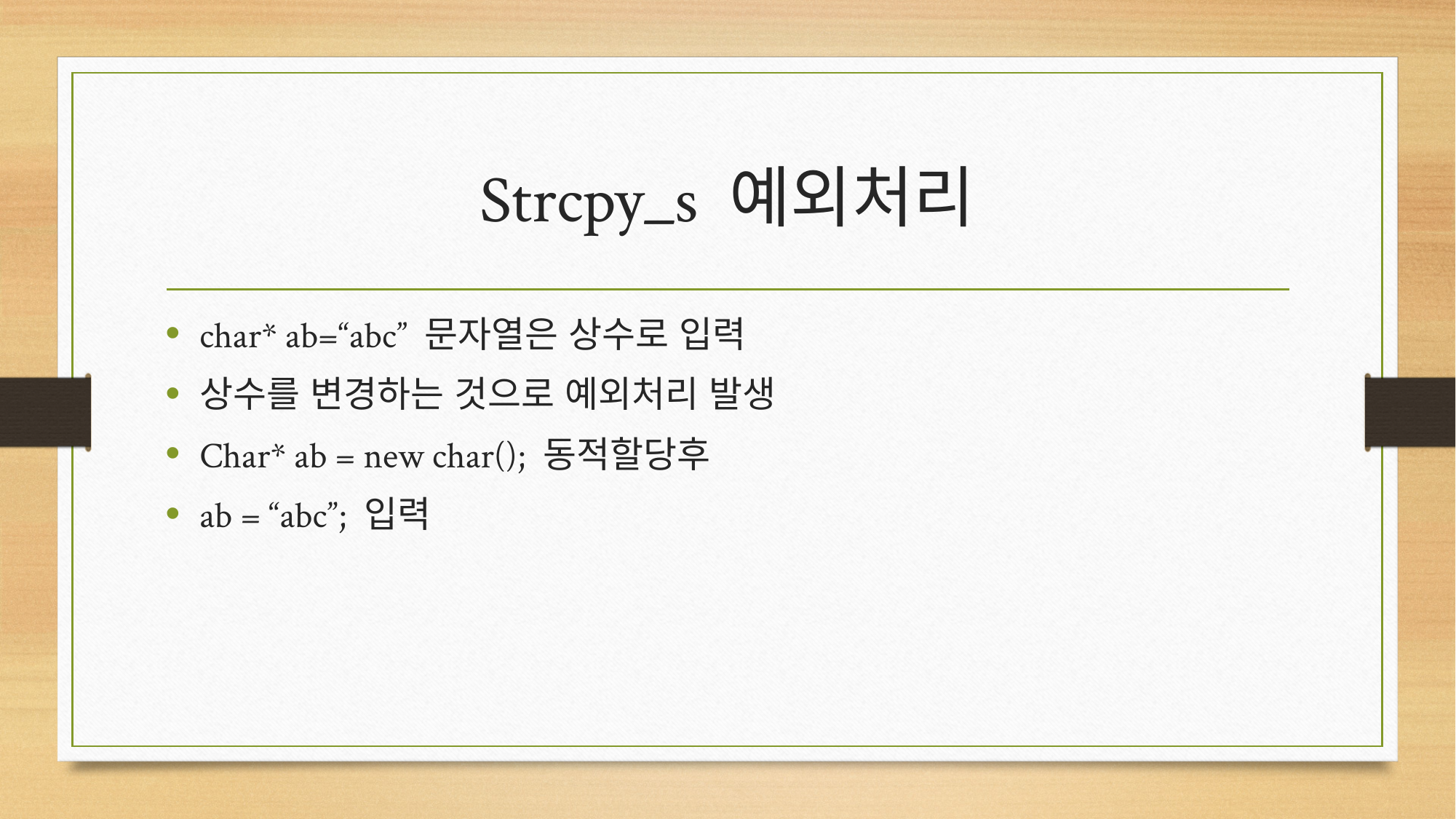

# Strcpy_s 예외처리
char* ab=“abc” 문자열은 상수로 입력
상수를 변경하는 것으로 예외처리 발생
Char* ab = new char(); 동적할당후
ab = “abc”; 입력